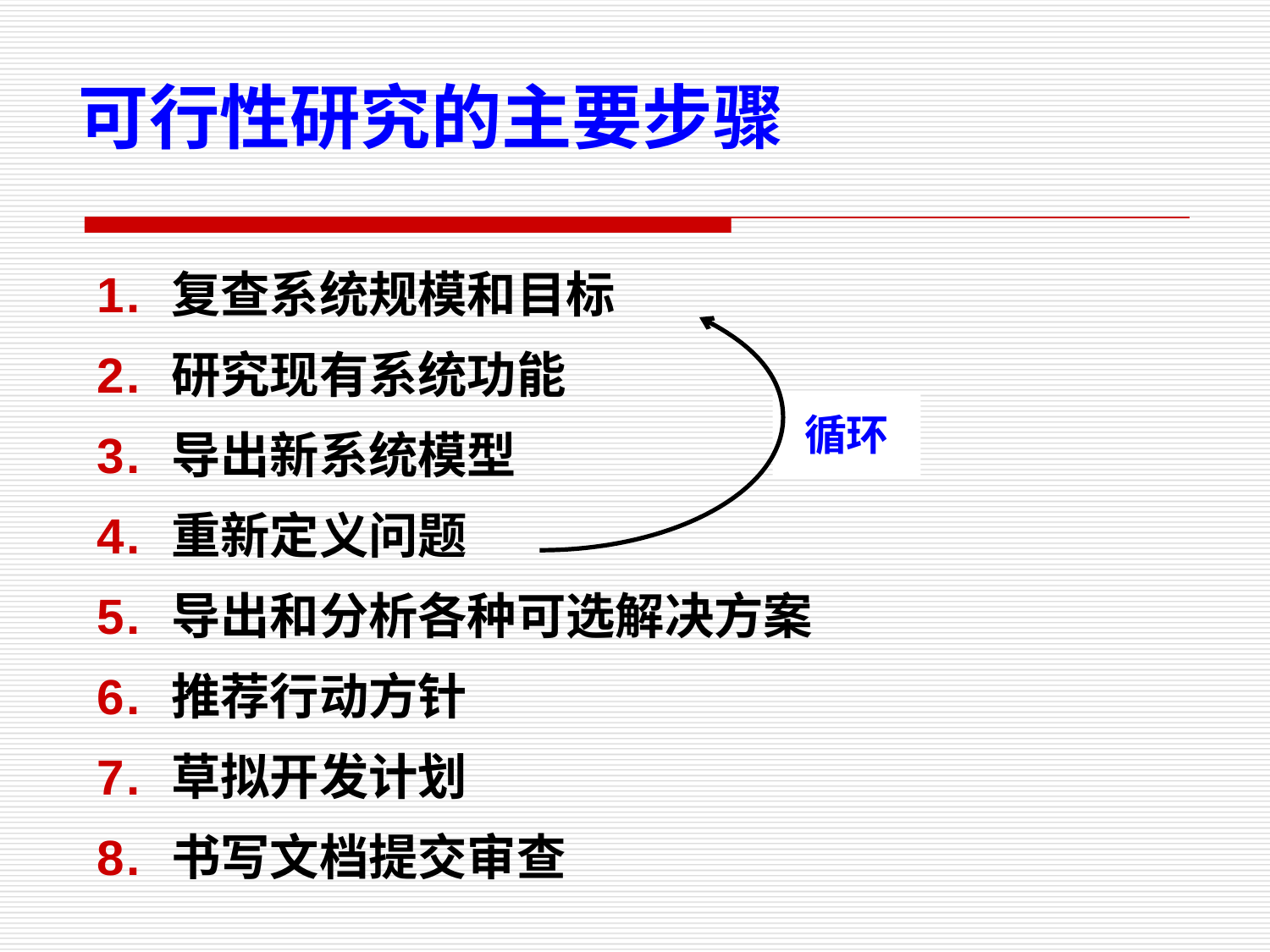

可行性研究的主要步骤
复查系统规模和目标
研究现有系统功能
导出新系统模型
重新定义问题
导出和分析各种可选解决方案
推荐行动方针
草拟开发计划
书写文档提交审查

循环